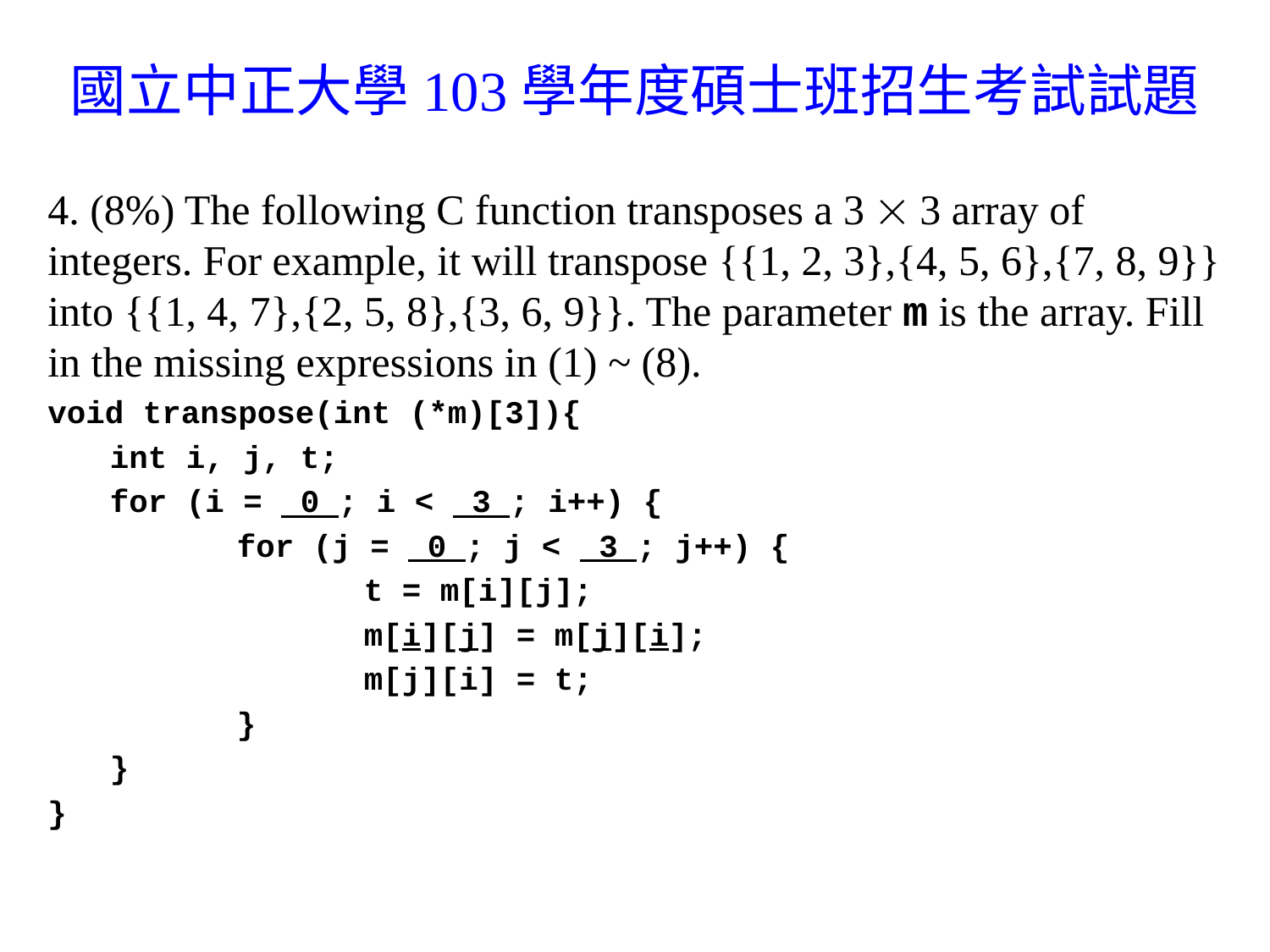

# 國立中正大學103學年度碩士班招生考試試題
4. (8%) The following C function transposes a 3 × 3 array of integers. For example, it will transpose {{1, 2, 3},{4, 5, 6},{7, 8, 9}} into {{1, 4, 7},{2, 5, 8},{3, 6, 9}}. The parameter m is the array. Fill in the missing expressions in (1) ~ (8).
void transpose(int (*m)[3]){
int i, j, t;
for (i =  0 ; i <  3 ; i++) {
	for (j =  0 ; j <  3 ; j++) {
		t = m[i][j];
		m[i][j] = m[j][i];
		m[j][i] = t;
	}
}
}